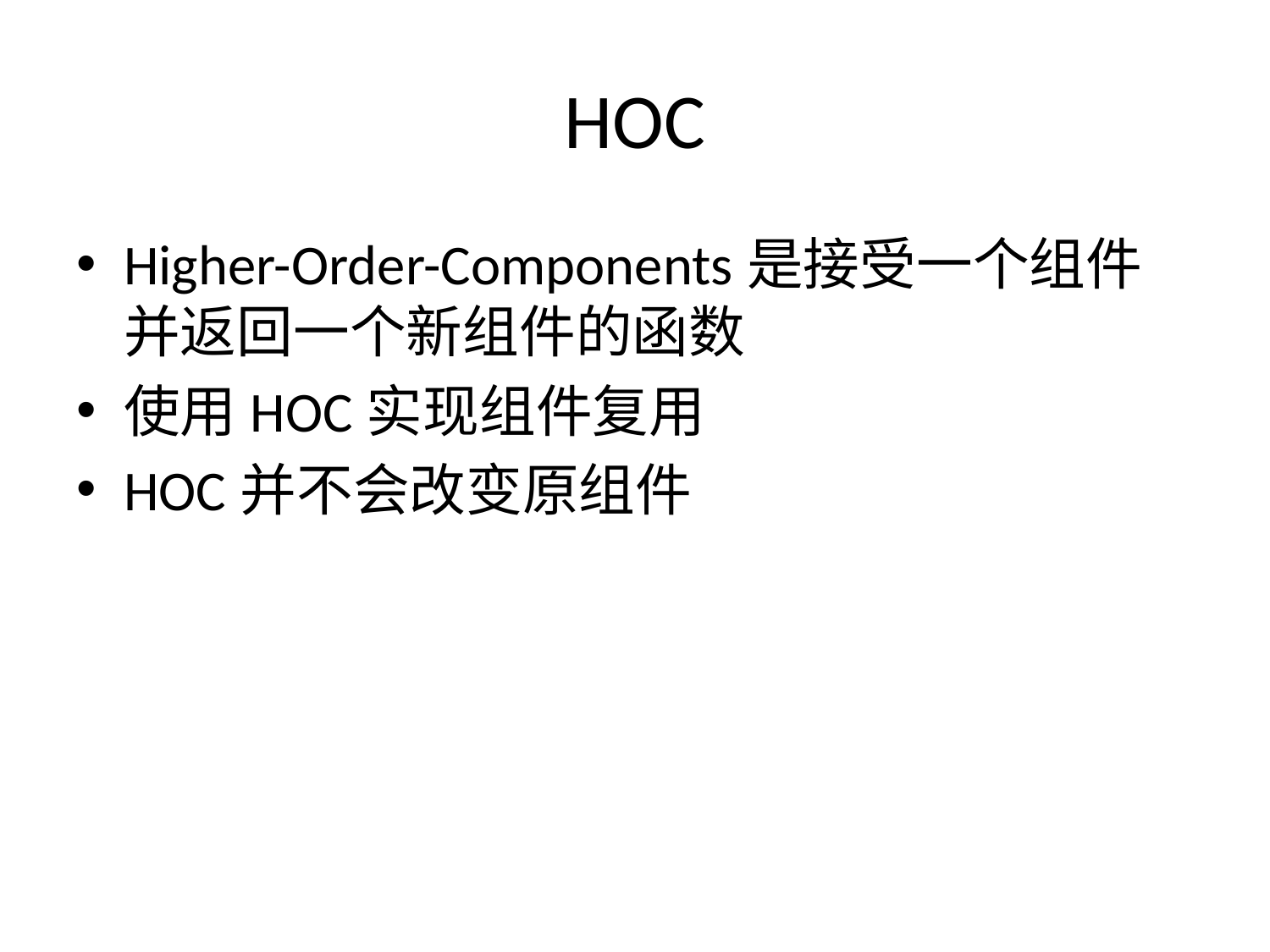

# HOC
Higher-Order-Components是接受一个组件并返回一个新组件的函数
使用HOC实现组件复用
HOC并不会改变原组件